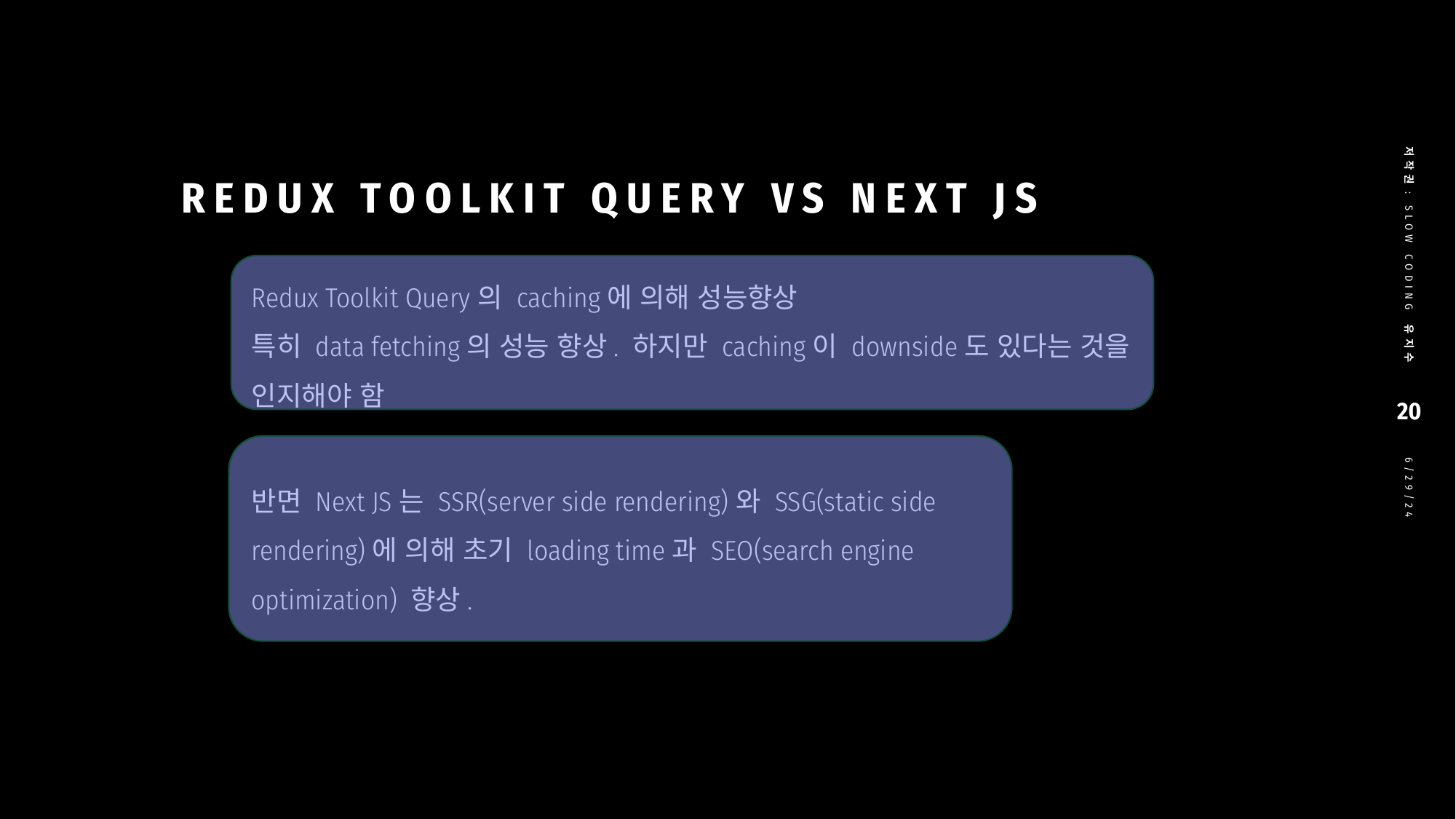

# Redux toolkit query vs next js
저작권: Slow Coding 유지수

Redux Toolkit Query의 caching에 의해 성능향상
특히 data fetching의 성능 향상. 하지만 caching이 downside도 있다는 것을 인지해야 함

20

반면 Next JS는 SSR(server side rendering)와 SSG(static side rendering)에 의해 초기 loading time과 SEO(search engine optimization) 향상.
6/29/24